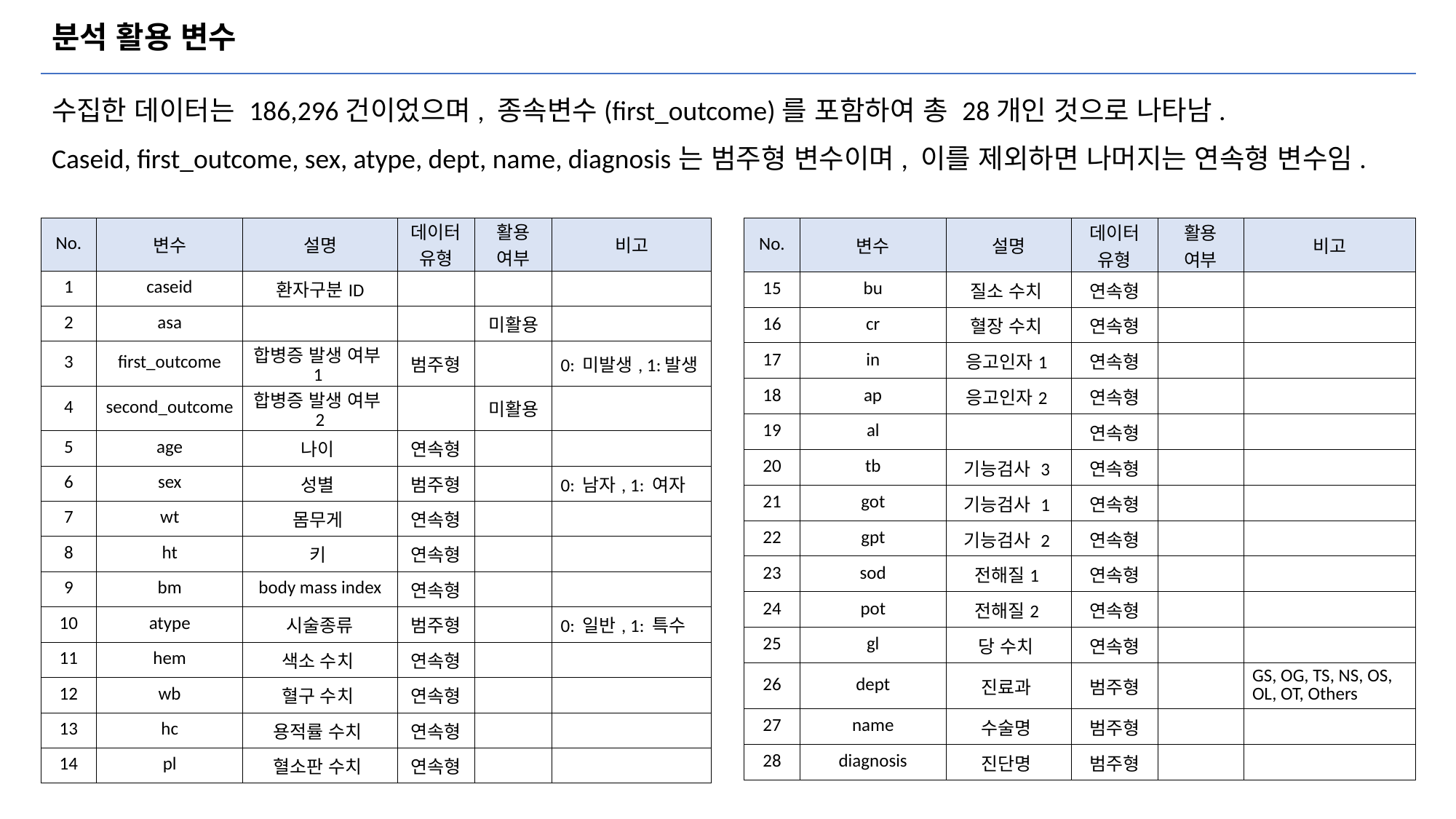

# 분석 활용 변수
수집한 데이터는 186,296건이었으며, 종속변수(first_outcome)를 포함하여 총 28개인 것으로 나타남.
Caseid, first_outcome, sex, atype, dept, name, diagnosis는 범주형 변수이며, 이를 제외하면 나머지는 연속형 변수임.
| No. | 변수 | 설명 | 데이터 유형 | 활용 여부 | 비고 |
| --- | --- | --- | --- | --- | --- |
| 1 | caseid | 환자구분ID |  |  |  |
| 2 | asa |  |  | 미활용 |  |
| 3 | first\_outcome | 합병증 발생 여부1 | 범주형 |  | 0: 미발생, 1:발생 |
| 4 | second\_outcome | 합병증 발생 여부2 |  | 미활용 |  |
| 5 | age | 나이 | 연속형 |  |  |
| 6 | sex | 성별 | 범주형 |  | 0: 남자, 1: 여자 |
| 7 | wt | 몸무게 | 연속형 |  |  |
| 8 | ht | 키 | 연속형 |  |  |
| 9 | bm | body mass index | 연속형 |  |  |
| 10 | atype | 시술종류 | 범주형 |  | 0: 일반, 1: 특수 |
| 11 | hem | 색소 수치 | 연속형 |  |  |
| 12 | wb | 혈구 수치 | 연속형 |  |  |
| 13 | hc | 용적률 수치 | 연속형 |  |  |
| 14 | pl | 혈소판 수치 | 연속형 |  |  |
| No. | 변수 | 설명 | 데이터 유형 | 활용 여부 | 비고 |
| --- | --- | --- | --- | --- | --- |
| 15 | bu | 질소 수치 | 연속형 |  |  |
| 16 | cr | 혈장 수치 | 연속형 |  |  |
| 17 | in | 응고인자1 | 연속형 |  |  |
| 18 | ap | 응고인자2 | 연속형 |  |  |
| 19 | al |  | 연속형 |  |  |
| 20 | tb | 기능검사 3 | 연속형 |  |  |
| 21 | got | 기능검사 1 | 연속형 |  |  |
| 22 | gpt | 기능검사 2 | 연속형 |  |  |
| 23 | sod | 전해질1 | 연속형 |  |  |
| 24 | pot | 전해질2 | 연속형 |  |  |
| 25 | gl | 당 수치 | 연속형 |  |  |
| 26 | dept | 진료과 | 범주형 |  | GS, OG, TS, NS, OS, OL, OT, Others |
| 27 | name | 수술명 | 범주형 |  |  |
| 28 | diagnosis | 진단명 | 범주형 |  |  |